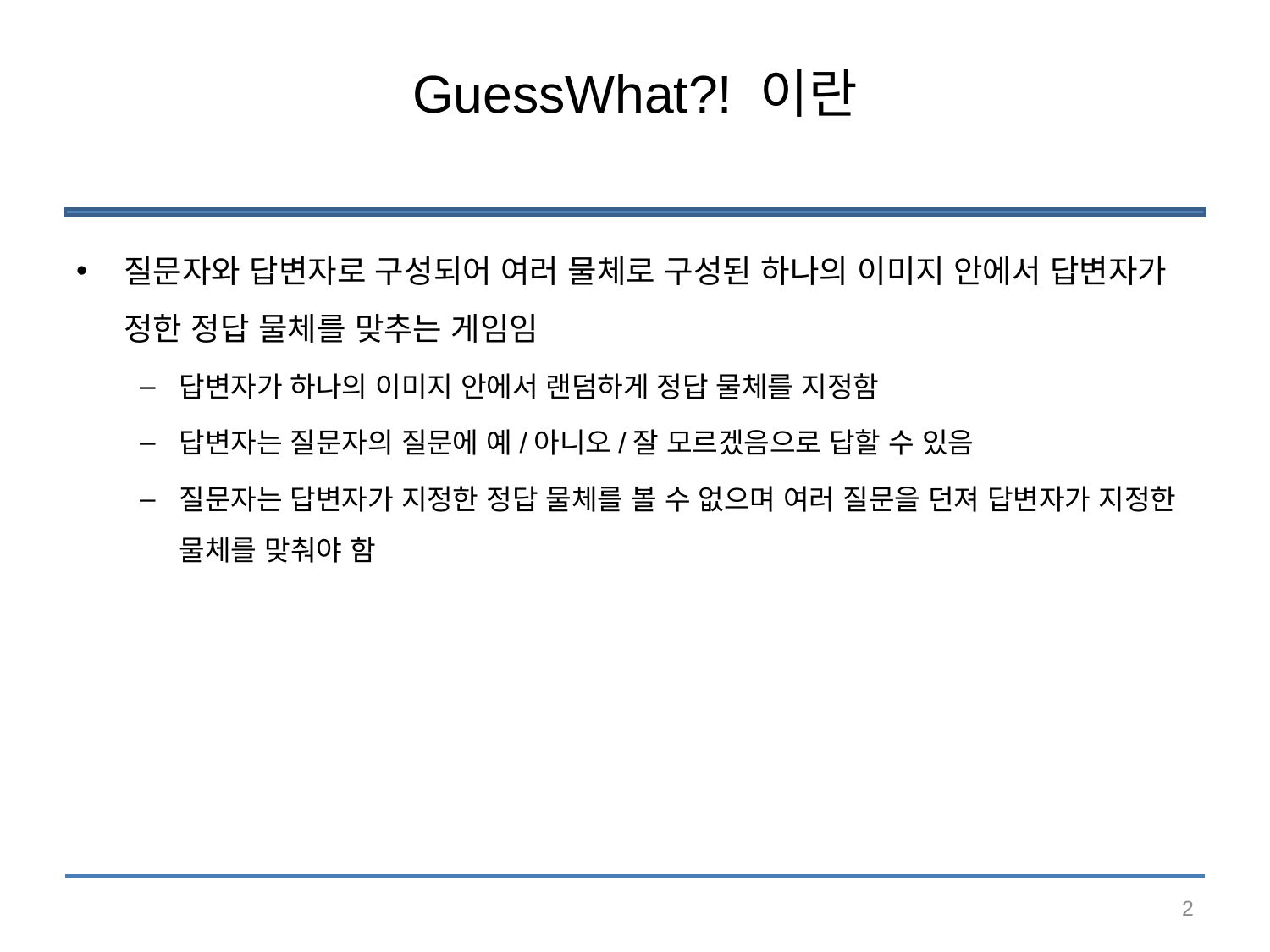

# GuessWhat?! 이란
질문자와 답변자로 구성되어 여러 물체로 구성된 하나의 이미지 안에서 답변자가 정한 정답 물체를 맞추는 게임임
답변자가 하나의 이미지 안에서 랜덤하게 정답 물체를 지정함
답변자는 질문자의 질문에 예/아니오/잘 모르겠음으로 답할 수 있음
질문자는 답변자가 지정한 정답 물체를 볼 수 없으며 여러 질문을 던져 답변자가 지정한 물체를 맞춰야 함
2